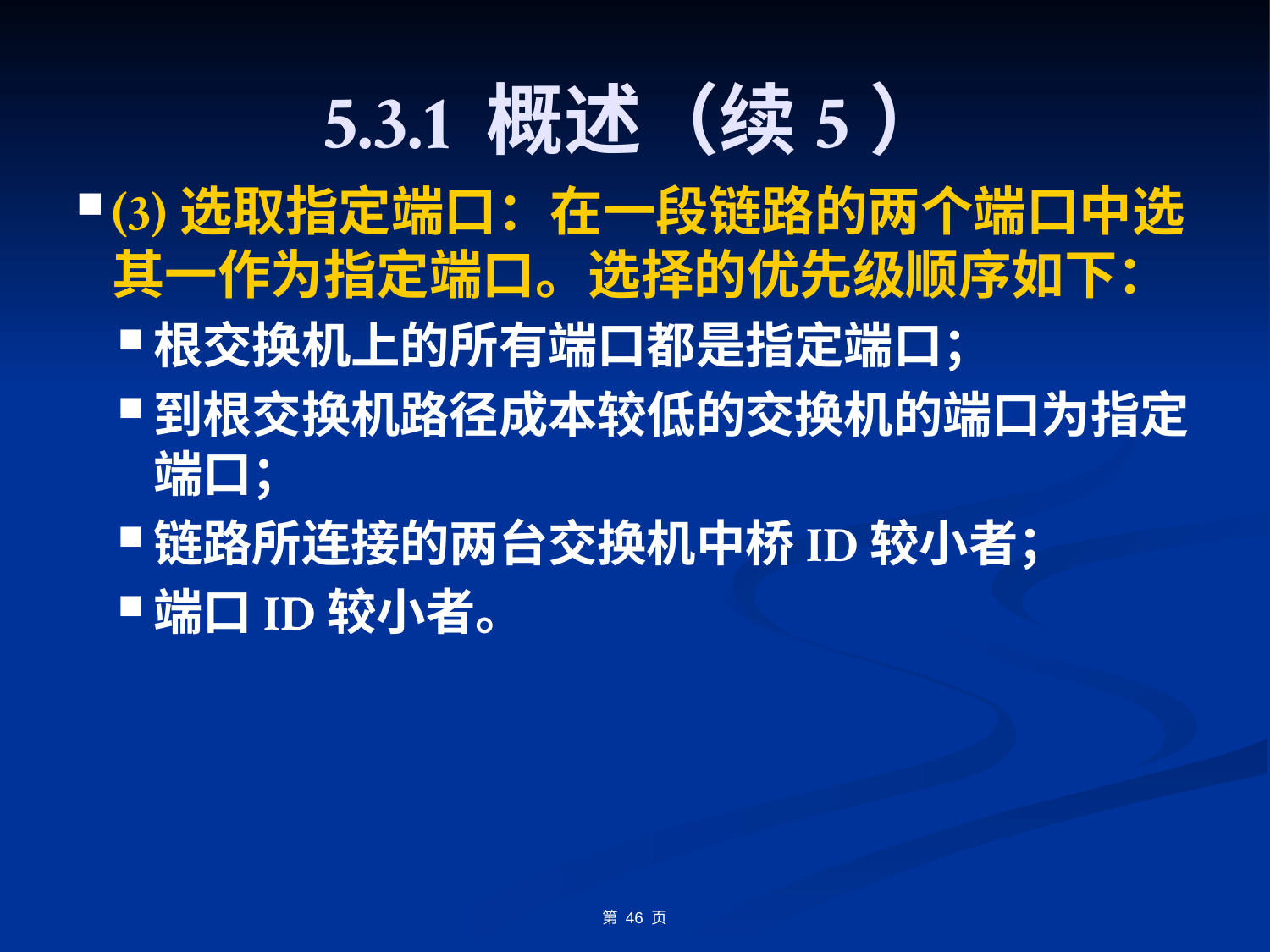

# 5.3.1 概述（续5）
(3)选取指定端口：在一段链路的两个端口中选其一作为指定端口。选择的优先级顺序如下：
根交换机上的所有端口都是指定端口；
到根交换机路径成本较低的交换机的端口为指定端口；
链路所连接的两台交换机中桥ID较小者；
端口ID较小者。
第 46 页